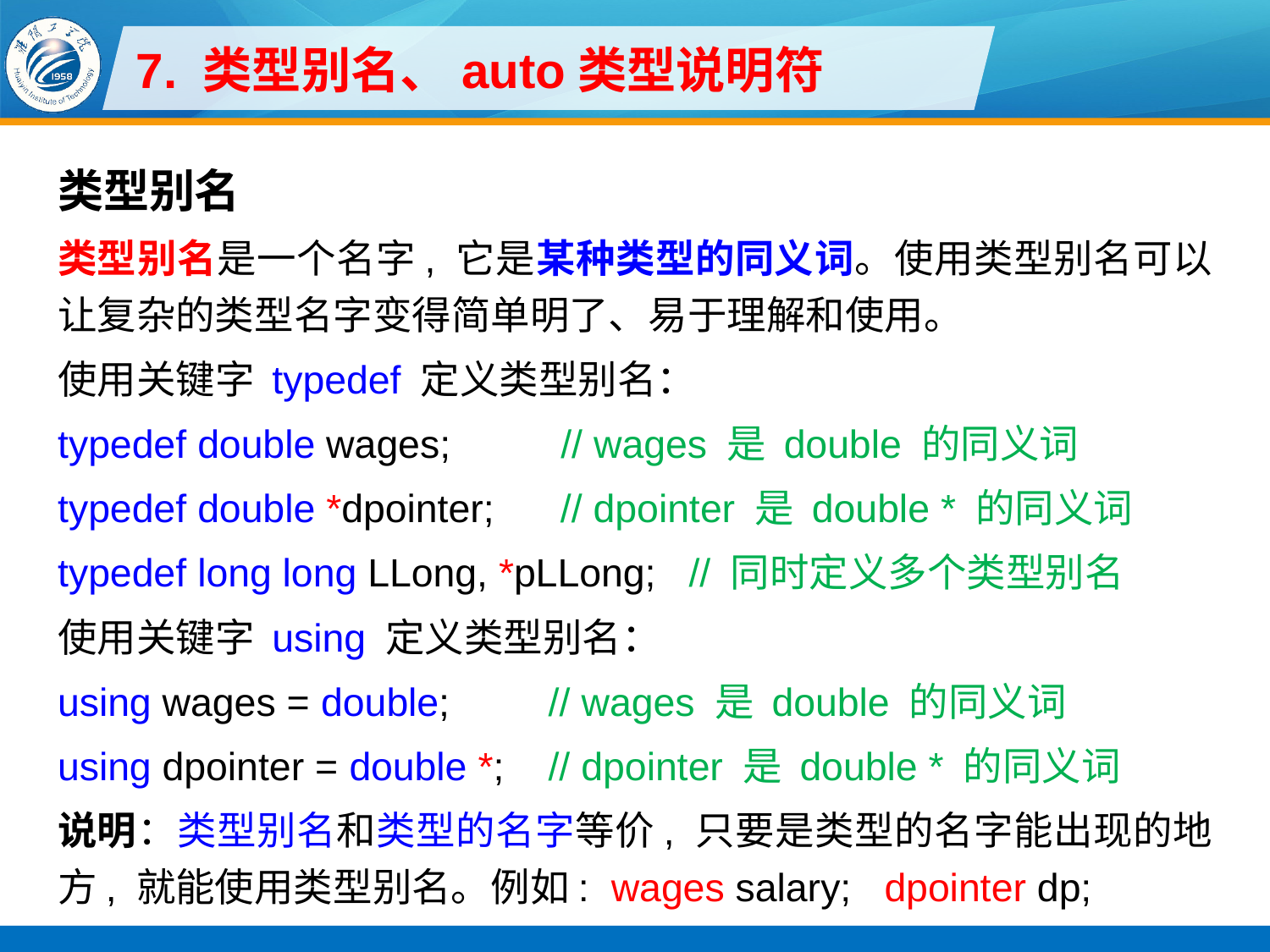

# 7. 类型别名、auto类型说明符
类型别名
类型别名是一个名字, 它是某种类型的同义词。使用类型别名可以让复杂的类型名字变得简单明了、易于理解和使用。
使用关键字 typedef 定义类型别名：
typedef double wages;          // wages 是 double 的同义词
typedef double *dpointer;      // dpointer 是 double * 的同义词
typedef long long LLong, *pLLong;   // 同时定义多个类型别名
使用关键字 using 定义类型别名：
using wages = double;         // wages 是 double 的同义词
using dpointer = double *;    // dpointer 是 double * 的同义词
说明：类型别名和类型的名字等价, 只要是类型的名字能出现的地方, 就能使用类型别名。例如:  wages salary;   dpointer dp;